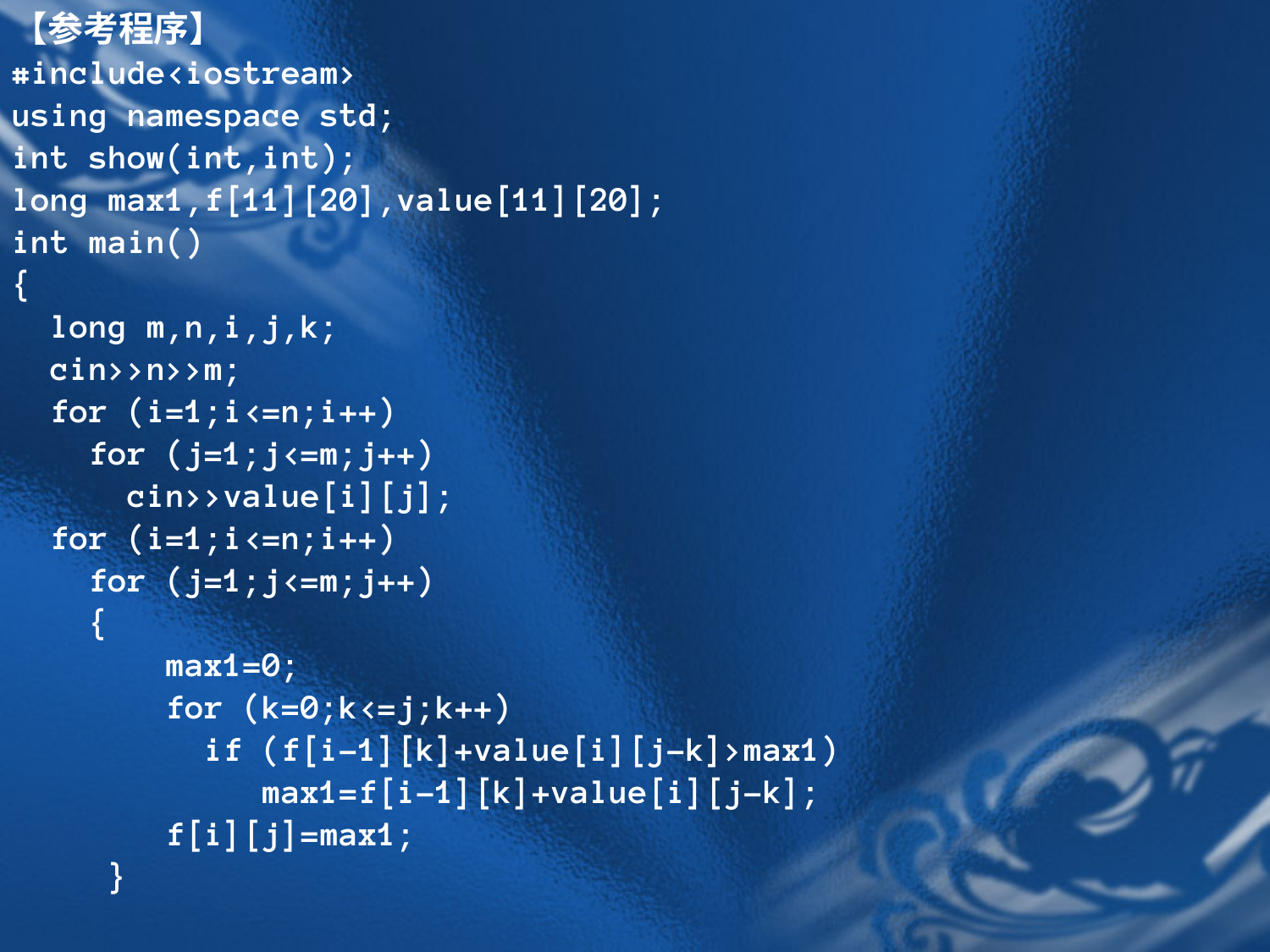

【参考程序】
#include<iostream>
using namespace std;
int show(int,int);
long max1,f[11][20],value[11][20];
int main()
{
  long m,n,i,j,k;
  cin>>n>>m;
  for (i=1;i<=n;i++)
    for (j=1;j<=m;j++)
      cin>>value[i][j];
  for (i=1;i<=n;i++)
    for (j=1;j<=m;j++)
    {
        max1=0;
        for (k=0;k<=j;k++)
          if (f[i-1][k]+value[i][j-k]>max1)
             max1=f[i-1][k]+value[i][j-k];
        f[i][j]=max1;
     }